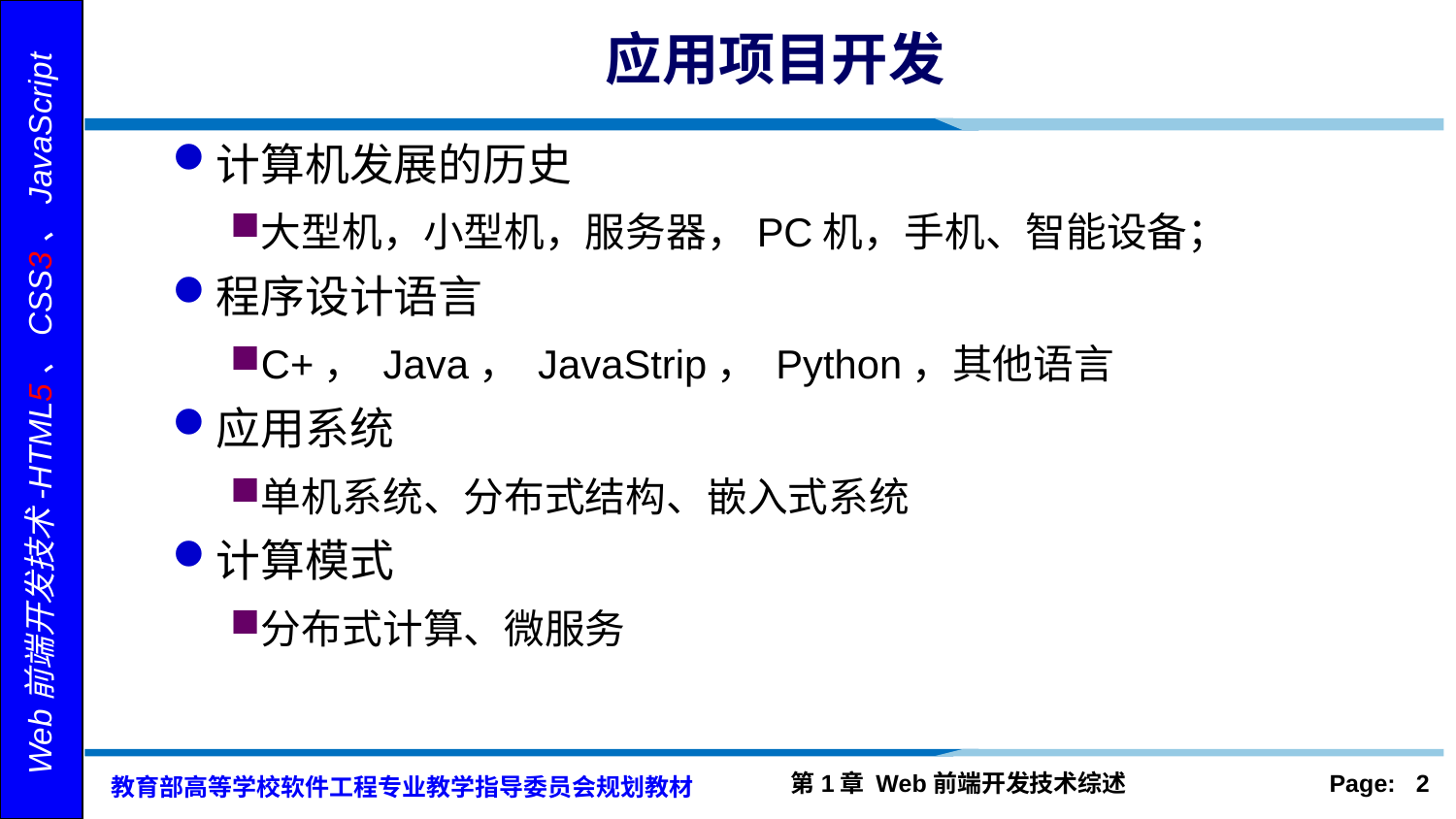

# 应用项目开发
计算机发展的历史
大型机，小型机，服务器，PC机，手机、智能设备；
程序设计语言
C+， Java， JavaStrip， Python，其他语言
应用系统
单机系统、分布式结构、嵌入式系统
计算模式
分布式计算、微服务